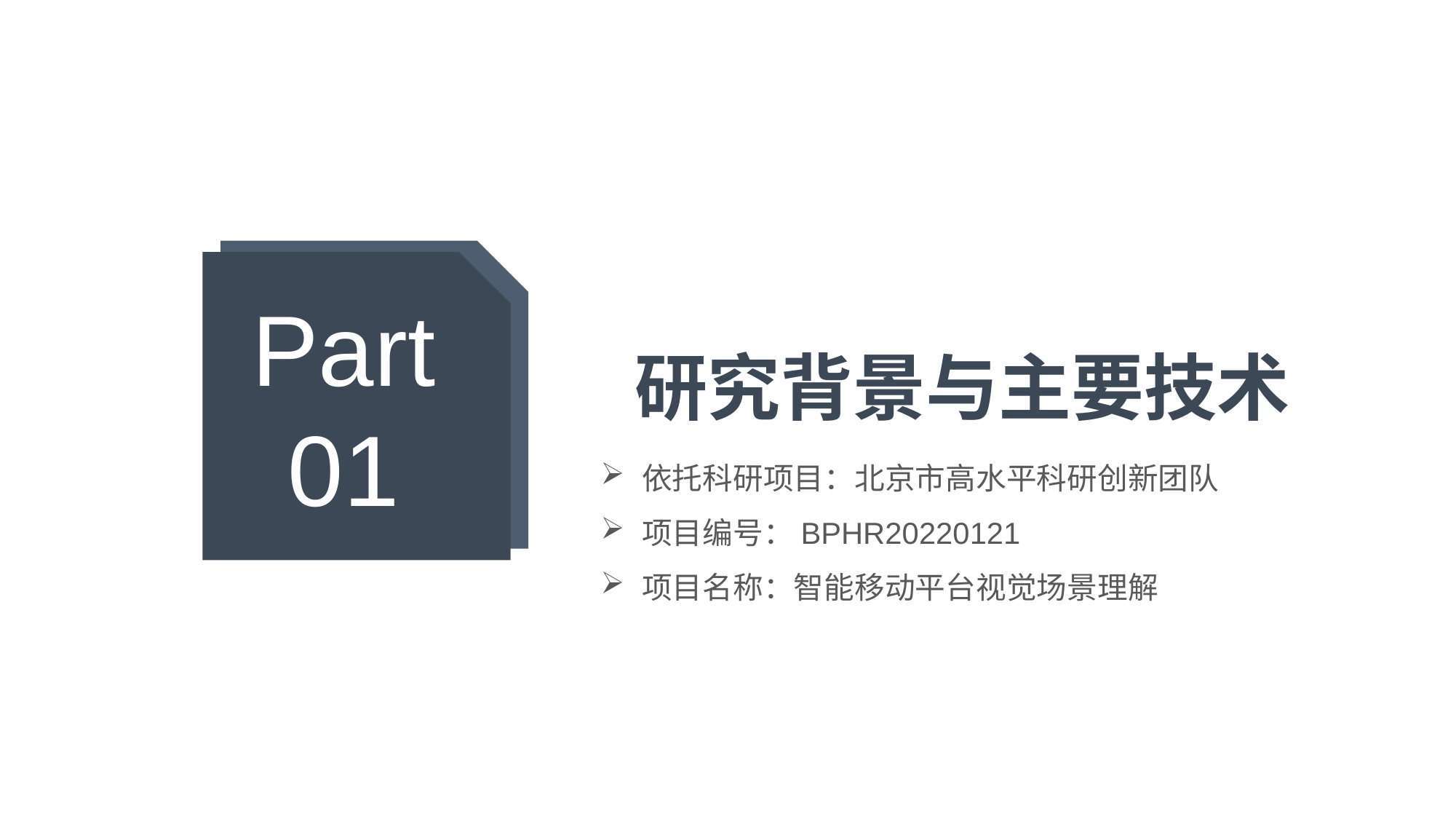

Part
01
 研究背景与主要技术
依托科研项目：北京市高水平科研创新团队
项目编号：BPHR20220121
项目名称：智能移动平台视觉场景理解